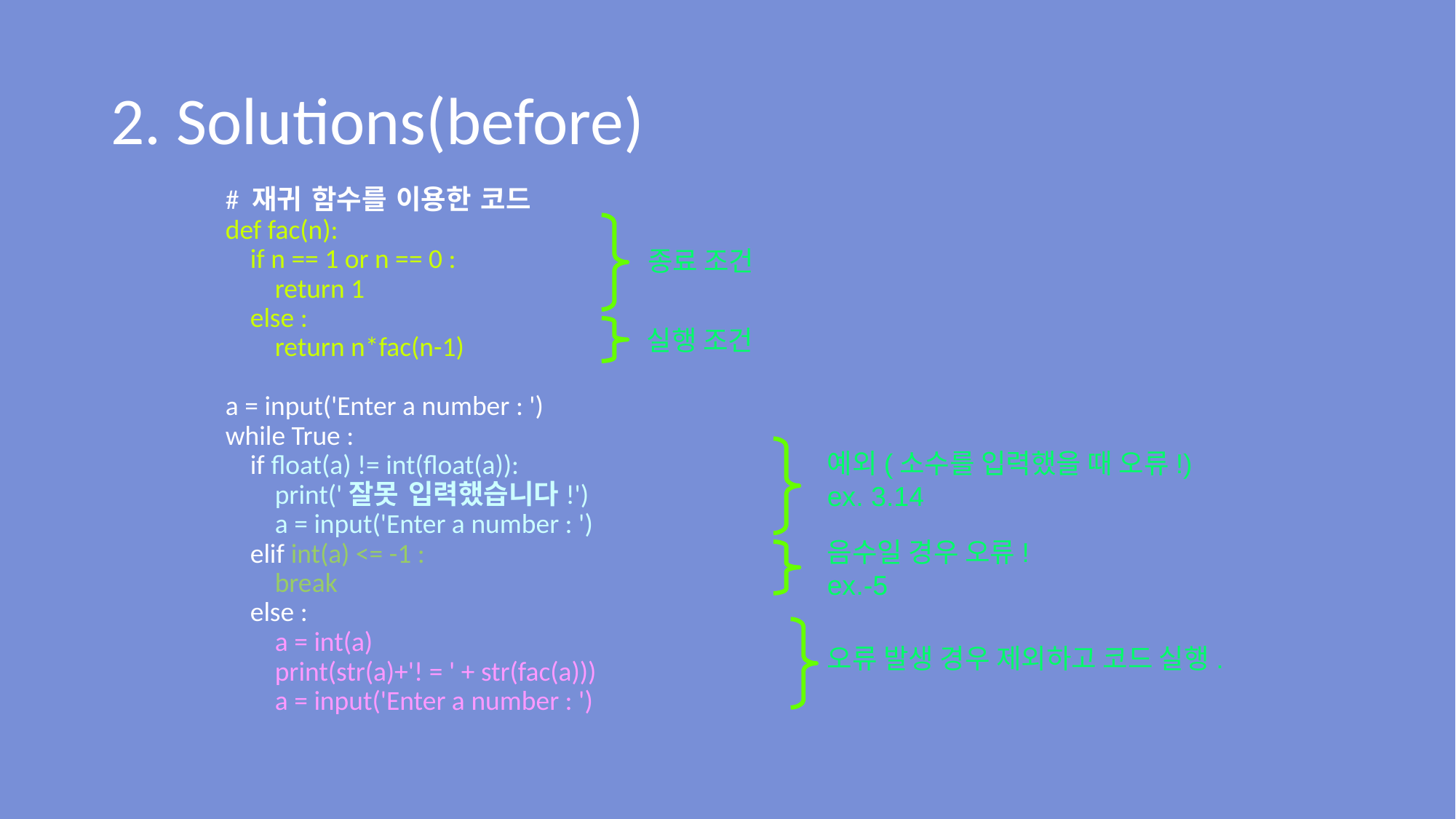

2. Solutions(before)
# 재귀 함수를 이용한 코드
def fac(n):
    if n == 1 or n == 0 :
        return 1
    else :
        return n*fac(n-1)

a = input('Enter a number : ')
while True :
    if float(a) != int(float(a)):
        print('잘못 입력했습니다!')
        a = input('Enter a number : ')
    elif int(a) <= -1 :
        break
    else :
        a = int(a)
        print(str(a)+'! = ' + str(fac(a)))
        a = input('Enter a number : ')

종료 조건

실행 조건

예외(소수를 입력했을 때 오류!)
ex. 3.14
음수일 경우 오류!
ex.-5

오류 발생 경우 제외하고 코드 실행.